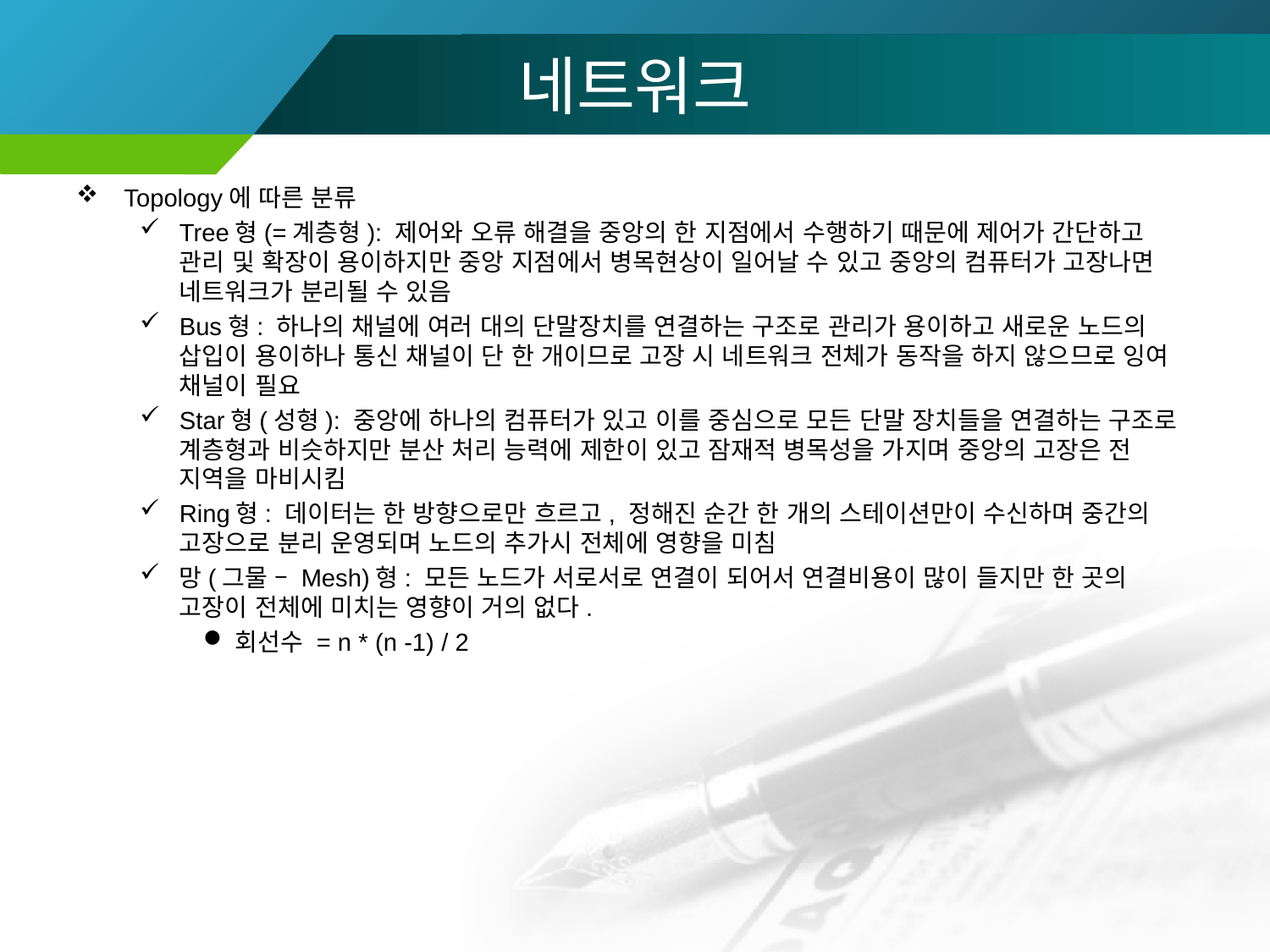

# 네트워크
Topology에 따른 분류
Tree형(=계층형): 제어와 오류 해결을 중앙의 한 지점에서 수행하기 때문에 제어가 간단하고 관리 및 확장이 용이하지만 중앙 지점에서 병목현상이 일어날 수 있고 중앙의 컴퓨터가 고장나면 네트워크가 분리될 수 있음
Bus형: 하나의 채널에 여러 대의 단말장치를 연결하는 구조로 관리가 용이하고 새로운 노드의 삽입이 용이하나 통신 채널이 단 한 개이므로 고장 시 네트워크 전체가 동작을 하지 않으므로 잉여 채널이 필요
Star형(성형): 중앙에 하나의 컴퓨터가 있고 이를 중심으로 모든 단말 장치들을 연결하는 구조로 계층형과 비슷하지만 분산 처리 능력에 제한이 있고 잠재적 병목성을 가지며 중앙의 고장은 전 지역을 마비시킴
Ring형: 데이터는 한 방향으로만 흐르고, 정해진 순간 한 개의 스테이션만이 수신하며 중간의 고장으로 분리 운영되며 노드의 추가시 전체에 영향을 미침
망(그물 – Mesh)형: 모든 노드가 서로서로 연결이 되어서 연결비용이 많이 들지만 한 곳의 고장이 전체에 미치는 영향이 거의 없다.
회선수 = n * (n -1) / 2